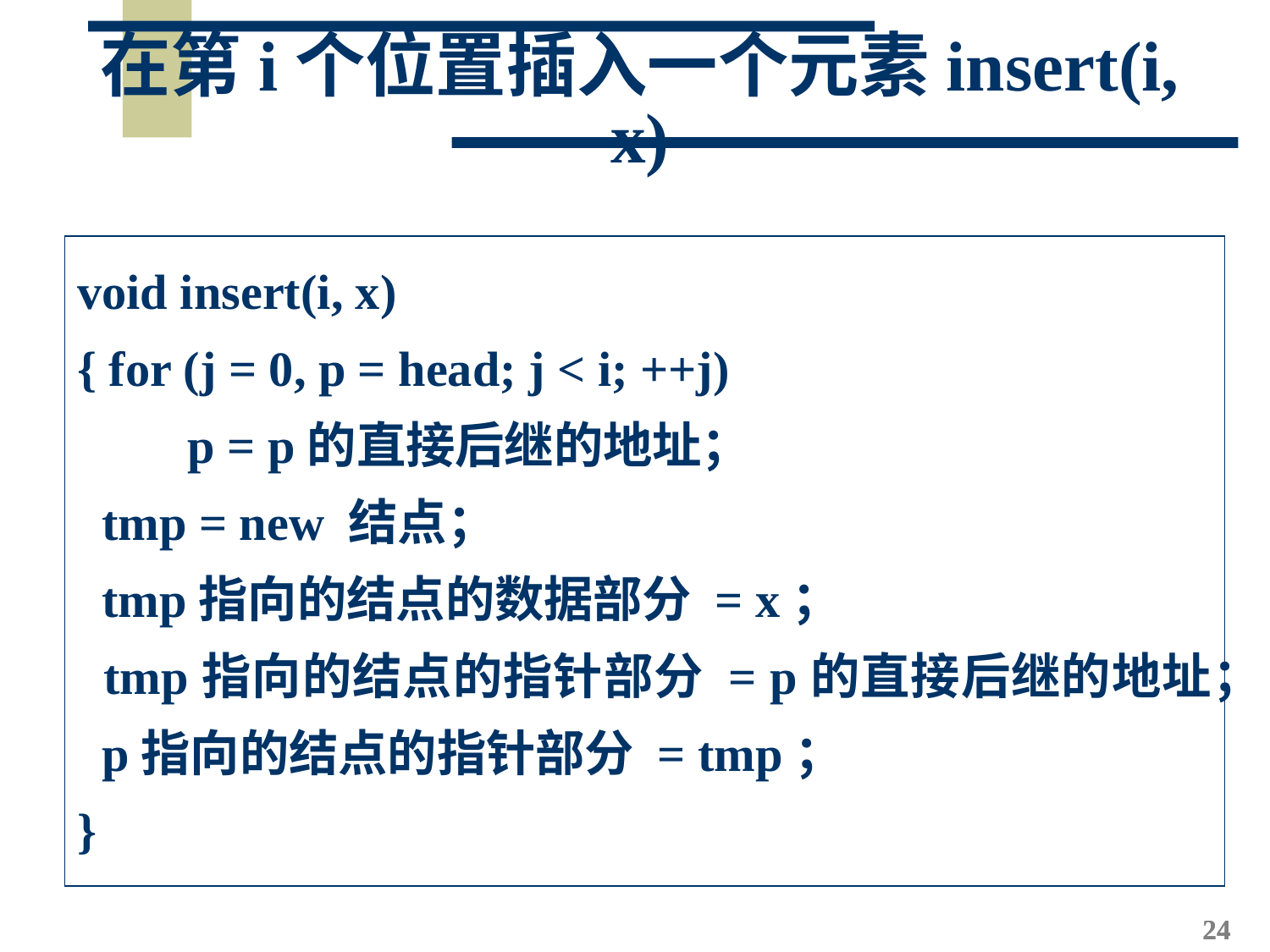

# 在第i个位置插入一个元素insert(i, x)
void insert(i, x)
{ for (j = 0, p = head; j < i; ++j)
         p = p的直接后继的地址；
  tmp = new 结点；
  tmp指向的结点的数据部分 = x；
  tmp指向的结点的指针部分 = p的直接后继的地址；
  p指向的结点的指针部分 = tmp；
}